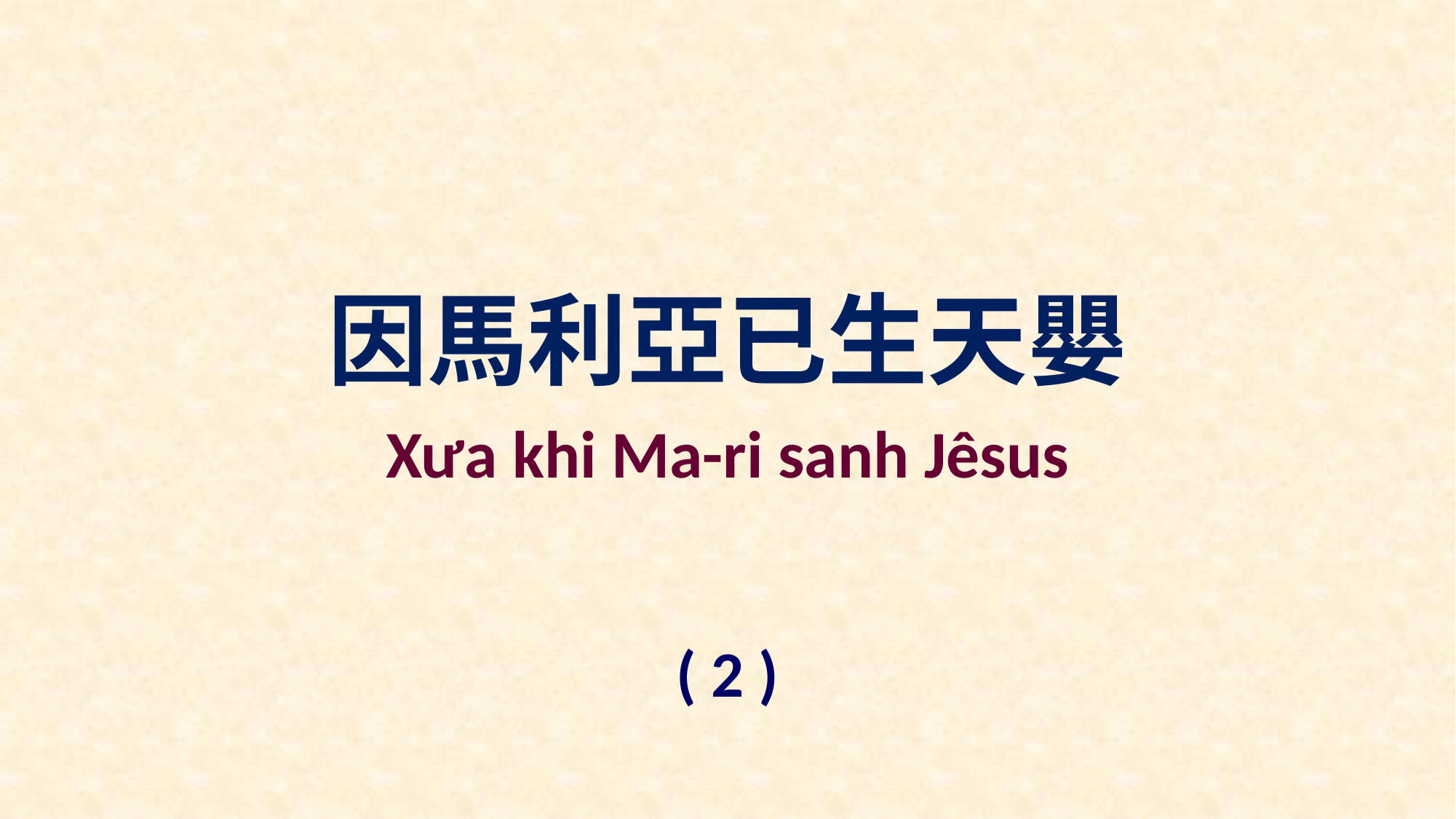

因馬利亞已生天嬰
Xưa khi Ma-ri sanh Jêsus
( 2 )